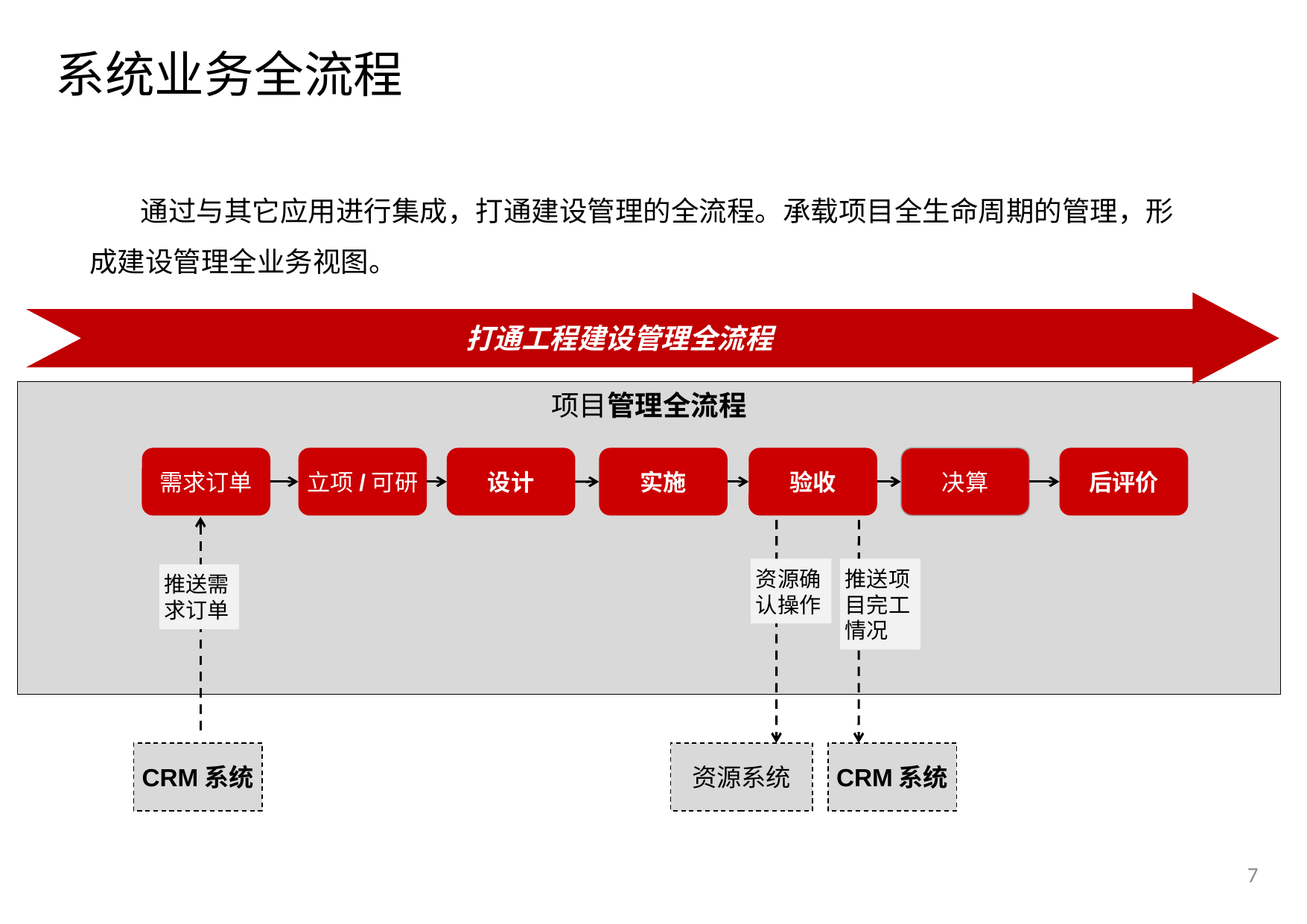

系统业务全流程
       通过与其它应用进行集成，打通建设管理的全流程。承载项目全生命周期的管理，形成建设管理全业务视图。

打通工程建设管理全流程
项目管理全流程
需求订单
立项/可研
设计
实施
验收
决算
后评价
资源确认操作
推送项目完工情况
推送需求订单
CRM系统
资源系统
CRM系统
7